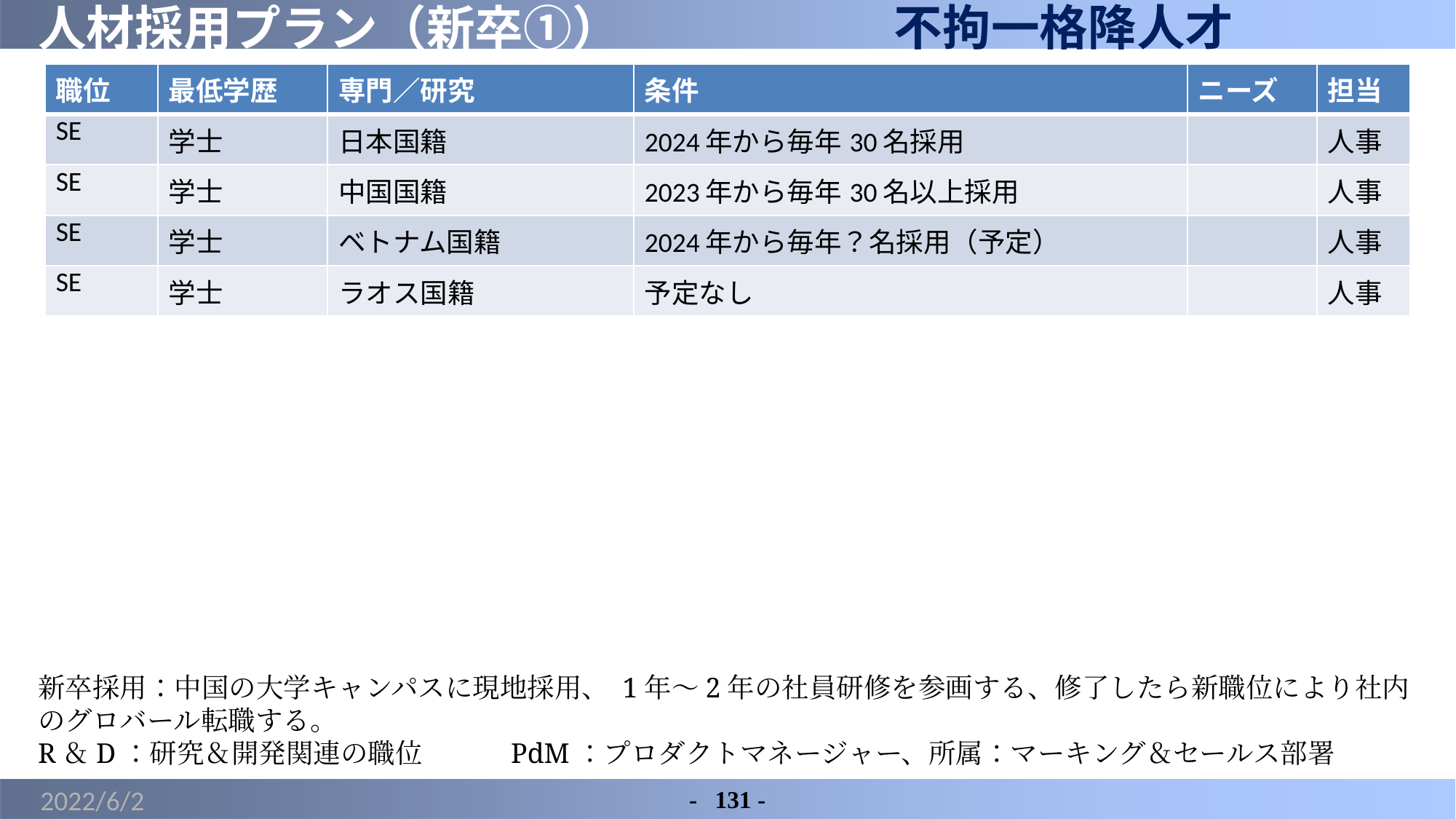

不拘一格降人才
# 人材採用プラン（新卒①）
| 職位 | 最低学歴 | 専門／研究 | 条件 | ニーズ | 担当 |
| --- | --- | --- | --- | --- | --- |
| SE | 学士 | 日本国籍 | 2024年から毎年30名採用 |  | 人事 |
| SE | 学士 | 中国国籍 | 2023年から毎年30名以上採用 |  | 人事 |
| SE | 学士 | ベトナム国籍 | 2024年から毎年？名採用（予定） |  | 人事 |
| SE | 学士 | ラオス国籍 | 予定なし |  | 人事 |
新卒採用：中国の大学キャンパスに現地採用、 1年～2年の社員研修を参画する、修了したら新職位により社内のグロバール転職する。
R＆D：研究＆開発関連の職位　　　PdM：プロダクトマネージャー、所属：マーキング＆セールス部署
2022/6/2
-	131 -